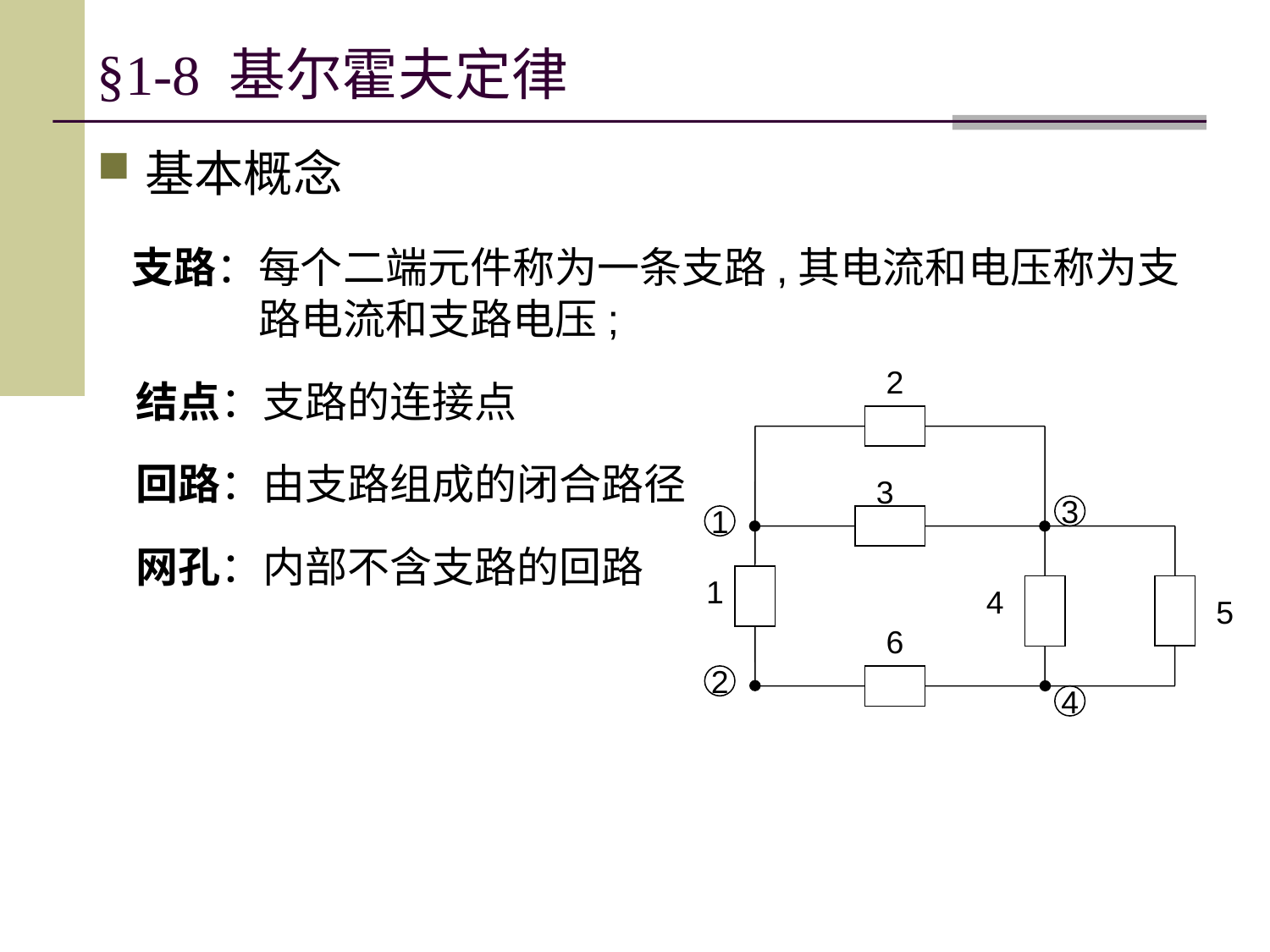

# §1-8 基尔霍夫定律
基本概念
  支路：每个二端元件称为一条支路,其电流和电压称为支路电流和支路电压;
   结点：支路的连接点
   回路：由支路组成的闭合路径
   网孔：内部不含支路的回路

2
3
3
1
1
4
5
6
2
4